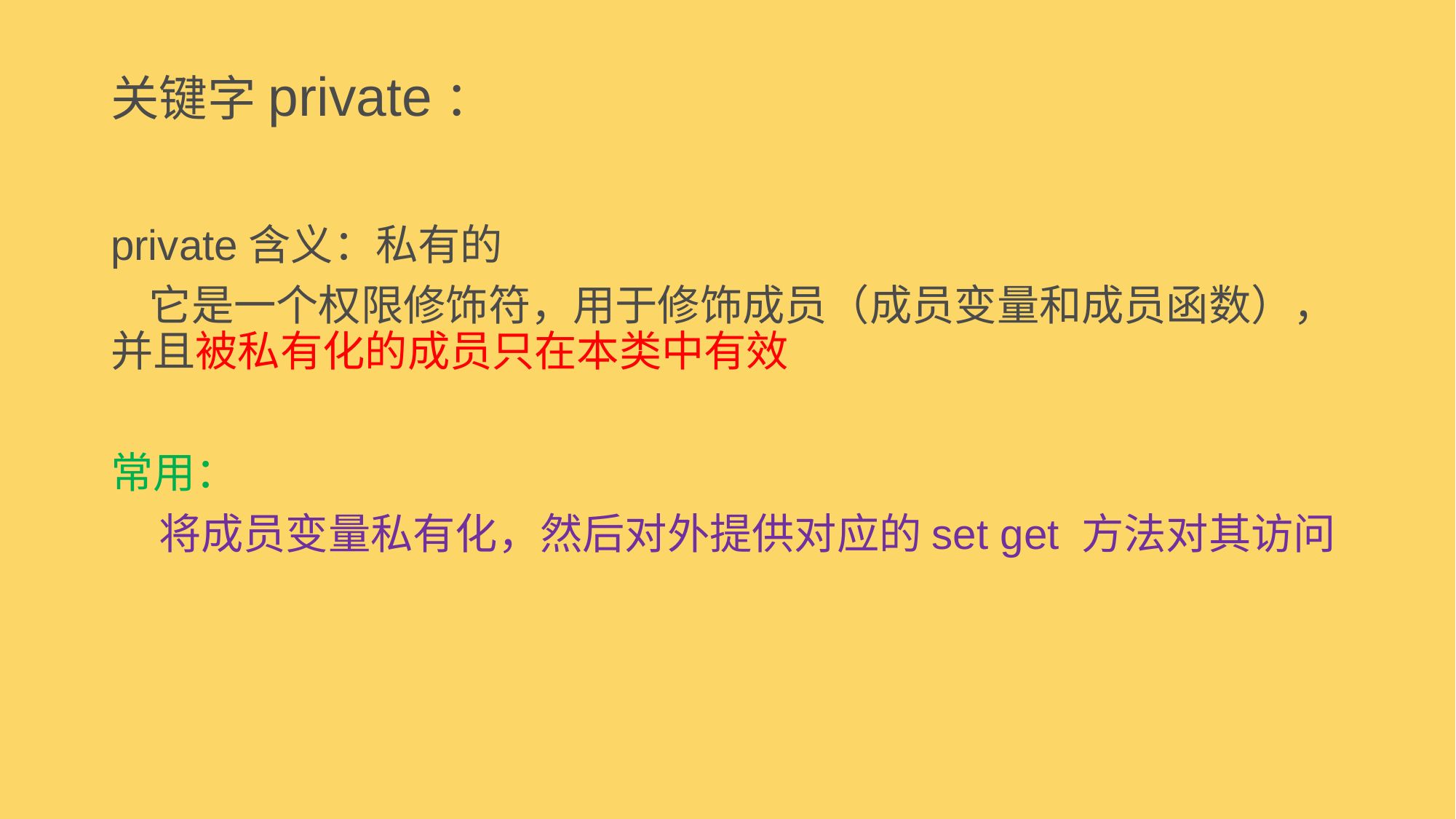

关键字private：
private含义：私有的
   它是一个权限修饰符，用于修饰成员（成员变量和成员函数），并且被私有化的成员只在本类中有效

常用：
    将成员变量私有化，然后对外提供对应的set get 方法对其访问